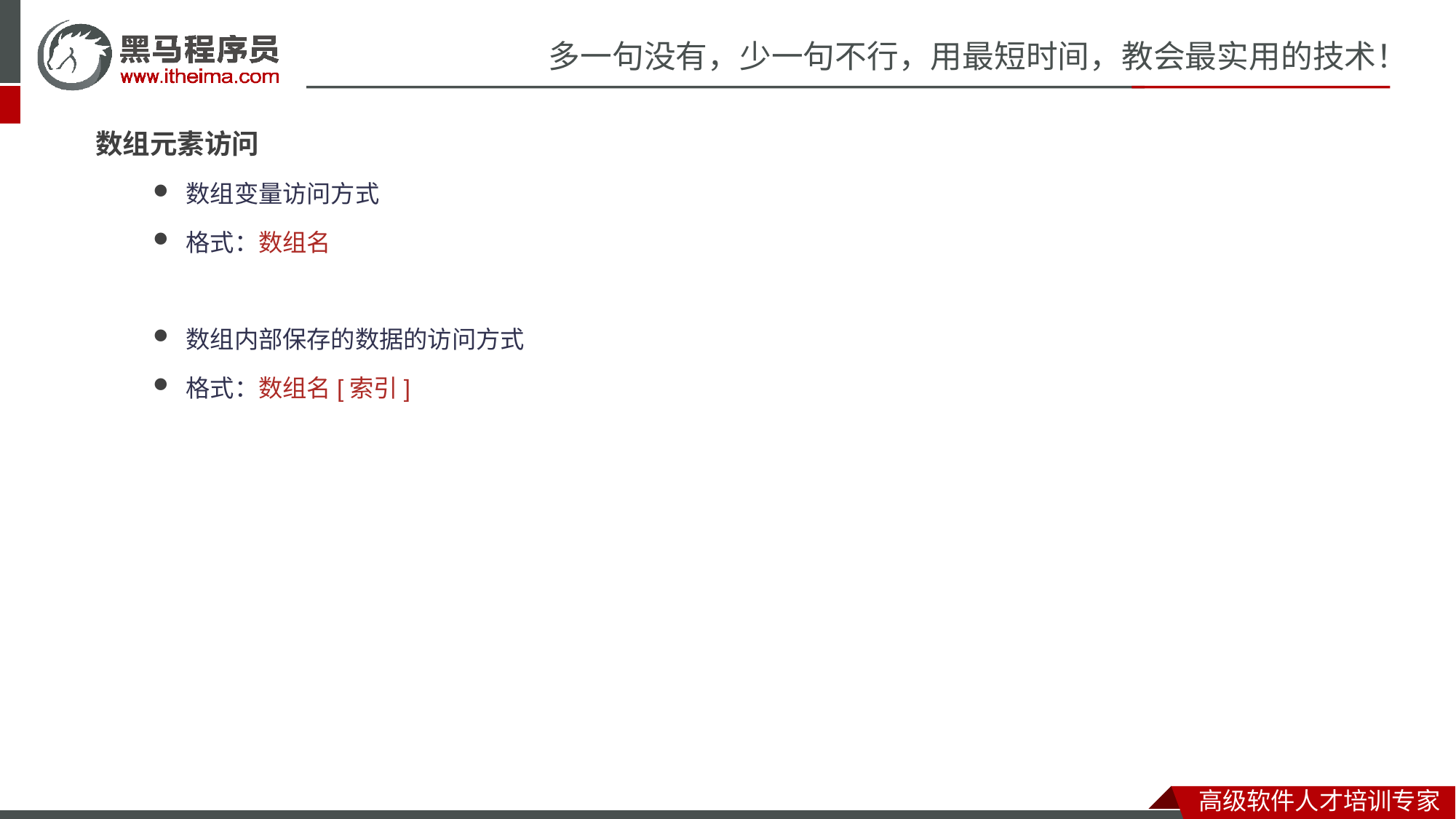

数组元素访问
数组变量访问方式
格式：数组名

数组内部保存的数据的访问方式
格式：数组名[索引]